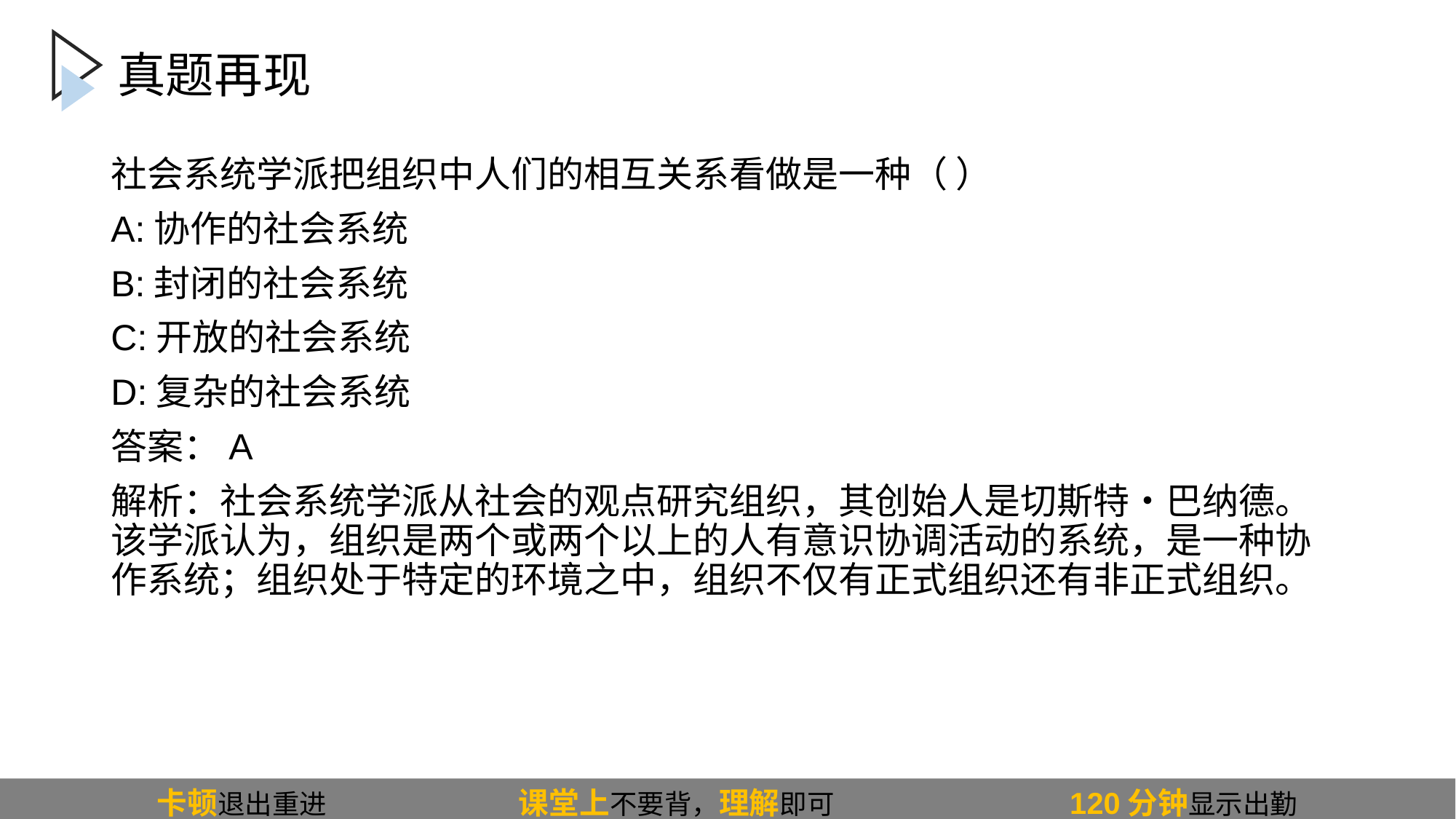

# 真题再现
社会系统学派把组织中人们的相互关系看做是一种（ ）
A:协作的社会系统
B:封闭的社会系统
C:开放的社会系统
D:复杂的社会系统
答案：A
解析：社会系统学派从社会的观点研究组织，其创始人是切斯特•巴纳德。该学派认为，组织是两个或两个以上的人有意识协调活动的系统，是一种协作系统；组织处于特定的环境之中，组织不仅有正式组织还有非正式组织。